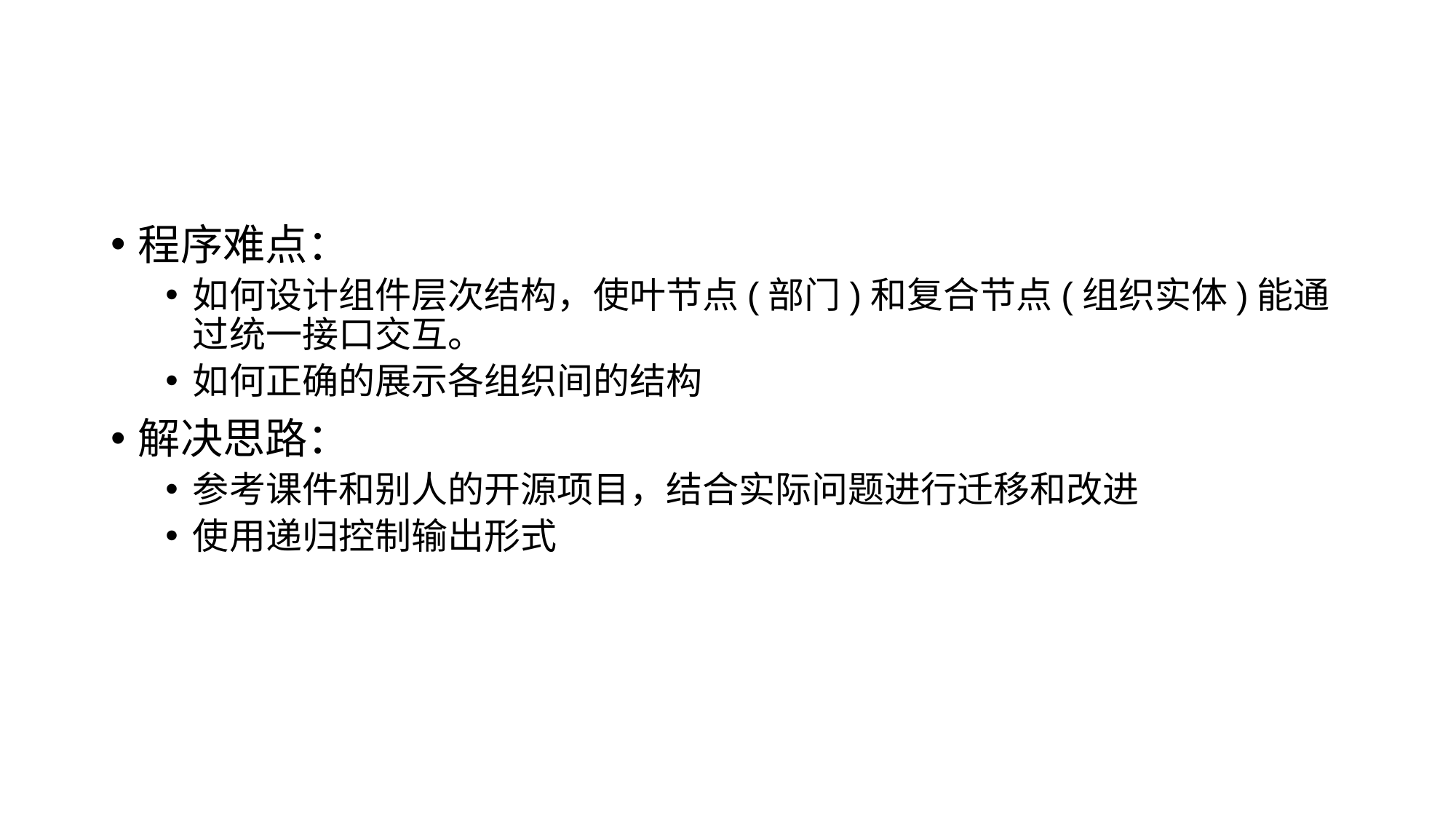

#
程序难点：
如何设计组件层次结构，使叶节点(部门)和复合节点(组织实体)能通过统一接口交互。
如何正确的展示各组织间的结构
解决思路：
参考课件和别人的开源项目，结合实际问题进行迁移和改进
使用递归控制输出形式